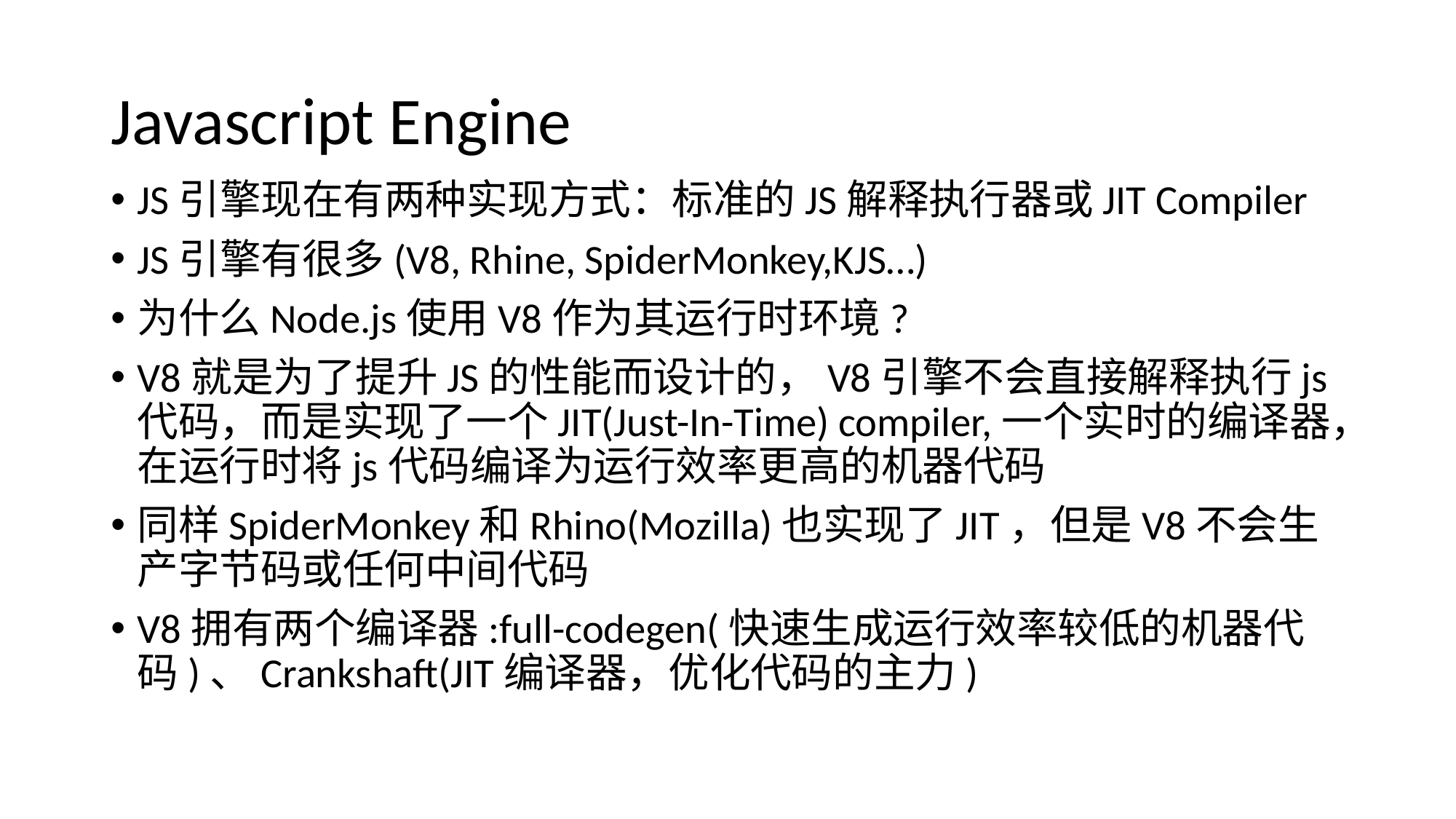

# Javascript Engine
JS引擎现在有两种实现方式：标准的JS解释执行器或JIT Compiler
JS引擎有很多(V8, Rhine, SpiderMonkey,KJS…)
为什么Node.js使用V8作为其运行时环境?
V8就是为了提升JS的性能而设计的，V8引擎不会直接解释执行js代码，而是实现了一个JIT(Just-In-Time) compiler,一个实时的编译器，在运行时将js代码编译为运行效率更高的机器代码
同样SpiderMonkey和Rhino(Mozilla)也实现了JIT，但是V8不会生产字节码或任何中间代码
V8拥有两个编译器:full-codegen(快速生成运行效率较低的机器代码)、Crankshaft(JIT编译器，优化代码的主力)